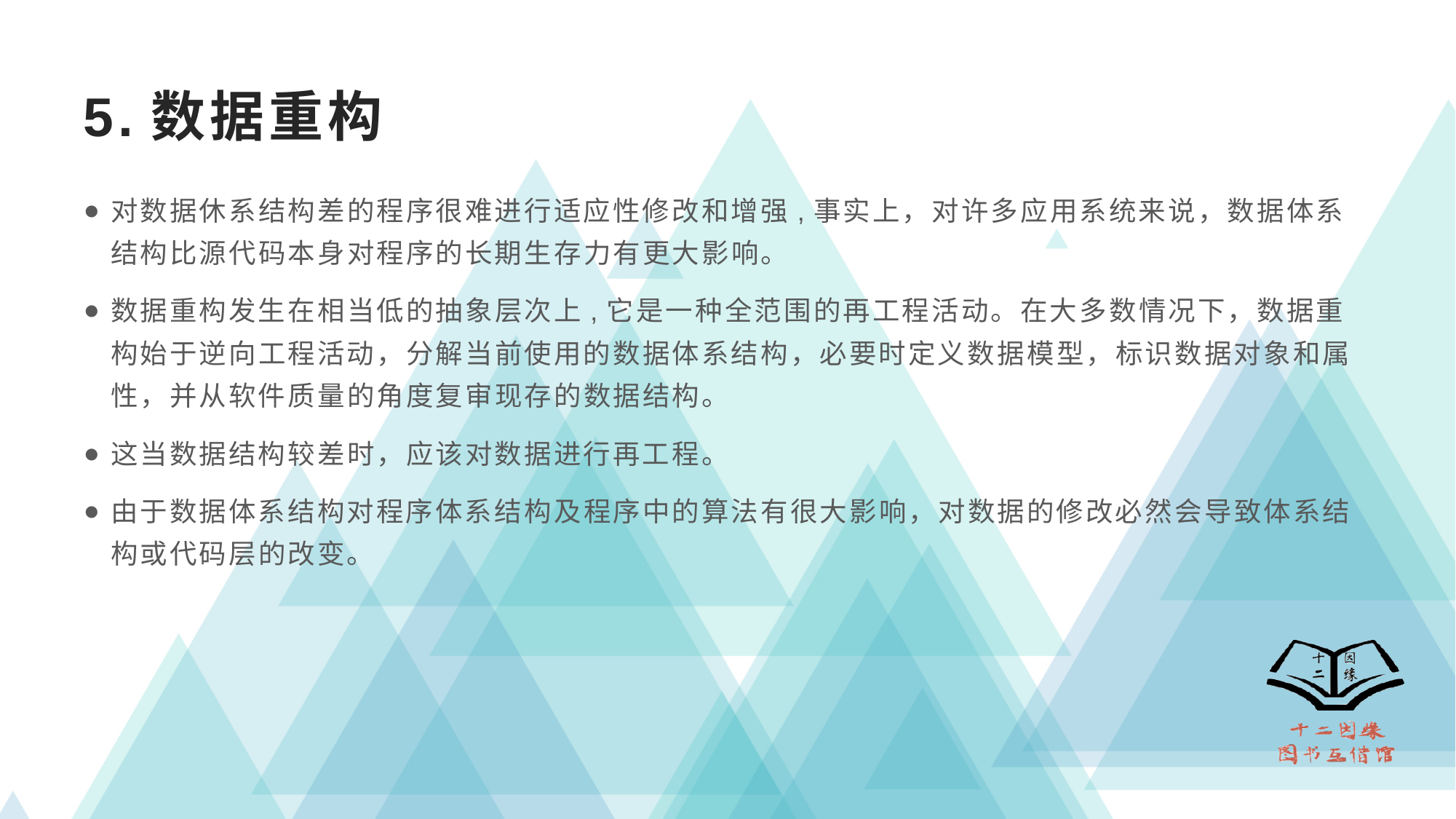

# 5.数据重构
对数据休系结构差的程序很难进行适应性修改和增强,事实上，对许多应用系统来说，数据体系结构比源代码本身对程序的长期生存力有更大影响。
数据重构发生在相当低的抽象层次上,它是一种全范围的再工程活动。在大多数情况下，数据重构始于逆向工程活动，分解当前使用的数据体系结构，必要时定义数据模型，标识数据对象和属性，并从软件质量的角度复审现存的数据结构。
这当数据结构较差时，应该对数据进行再工程。
由于数据体系结构对程序体系结构及程序中的算法有很大影响，对数据的修改必然会导致体系结构或代码层的改变。